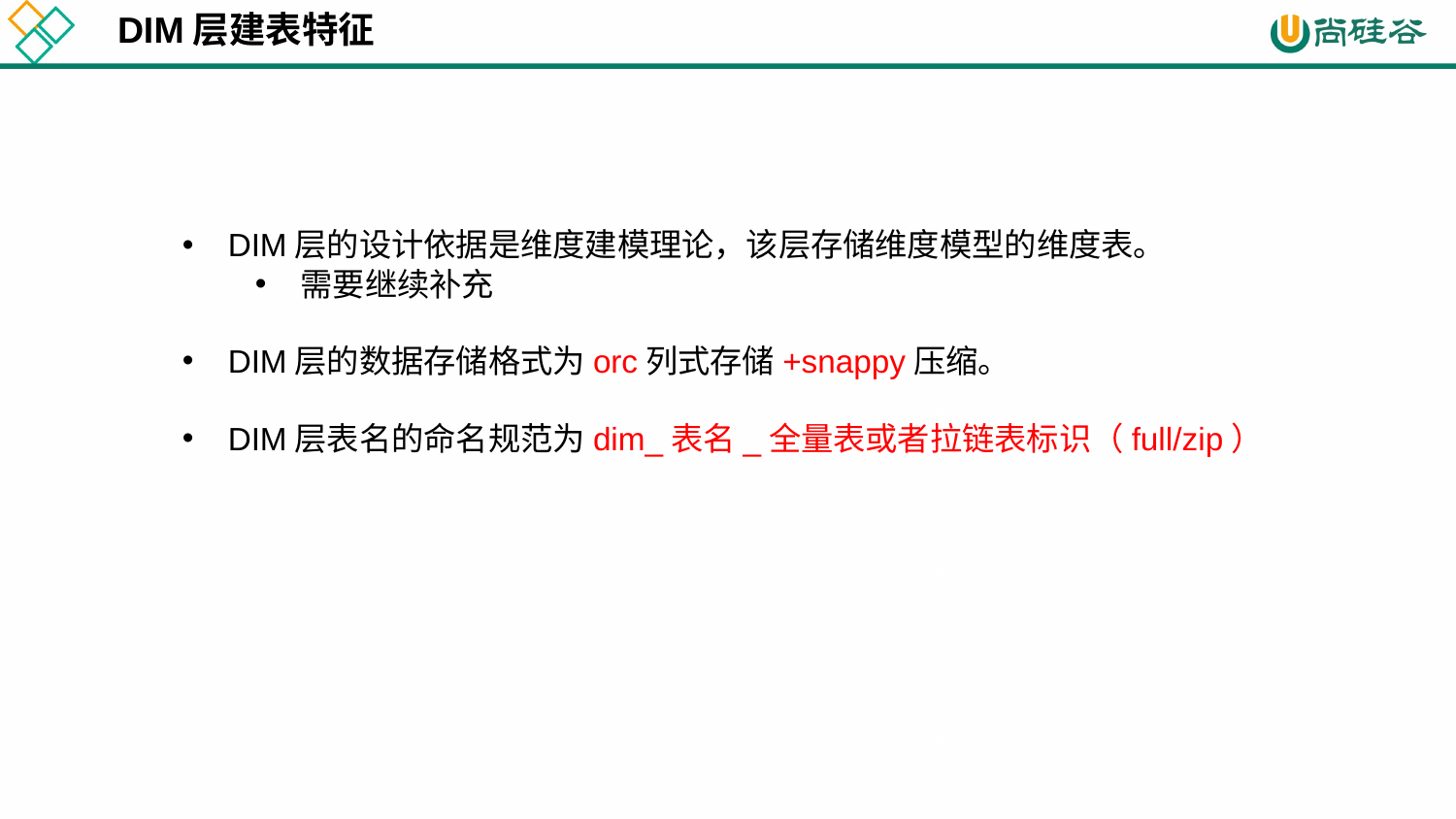

DIM层建表特征
DIM层的设计依据是维度建模理论，该层存储维度模型的维度表。
需要继续补充

DIM层的数据存储格式为orc列式存储+snappy压缩。

DIM层表名的命名规范为dim_表名_全量表或者拉链表标识（full/zip）